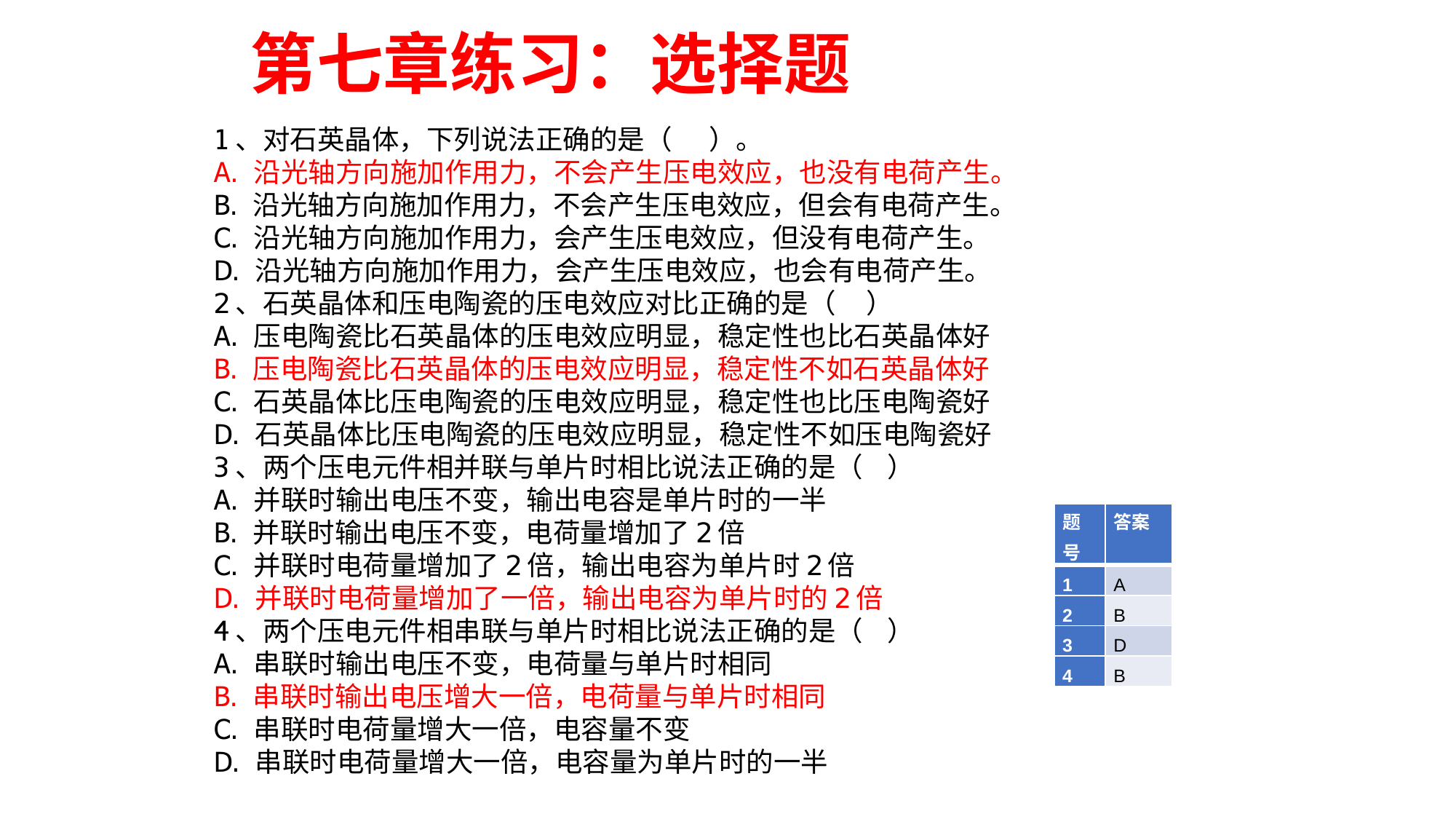

# 第七章练习：选择题
1、对石英晶体，下列说法正确的是（      ）。
A. 沿光轴方向施加作用力，不会产生压电效应，也没有电荷产生。
B. 沿光轴方向施加作用力，不会产生压电效应，但会有电荷产生。
C. 沿光轴方向施加作用力，会产生压电效应，但没有电荷产生。
D. 沿光轴方向施加作用力，会产生压电效应，也会有电荷产生。
2、石英晶体和压电陶瓷的压电效应对比正确的是（     ）
A. 压电陶瓷比石英晶体的压电效应明显，稳定性也比石英晶体好
B. 压电陶瓷比石英晶体的压电效应明显，稳定性不如石英晶体好
C. 石英晶体比压电陶瓷的压电效应明显，稳定性也比压电陶瓷好
D. 石英晶体比压电陶瓷的压电效应明显，稳定性不如压电陶瓷好
3、两个压电元件相并联与单片时相比说法正确的是（    ）
A. 并联时输出电压不变，输出电容是单片时的一半
B. 并联时输出电压不变，电荷量增加了2倍
C. 并联时电荷量增加了2倍，输出电容为单片时2倍
D. 并联时电荷量增加了一倍，输出电容为单片时的2倍
4、两个压电元件相串联与单片时相比说法正确的是（    ）
A. 串联时输出电压不变，电荷量与单片时相同
B. 串联时输出电压增大一倍，电荷量与单片时相同
C. 串联时电荷量增大一倍，电容量不变
D. 串联时电荷量增大一倍，电容量为单片时的一半
| 题号 | 答案 |
| --- | --- |
| 1 | A |
| 2 | B |
| 3 | D |
| 4 | B |